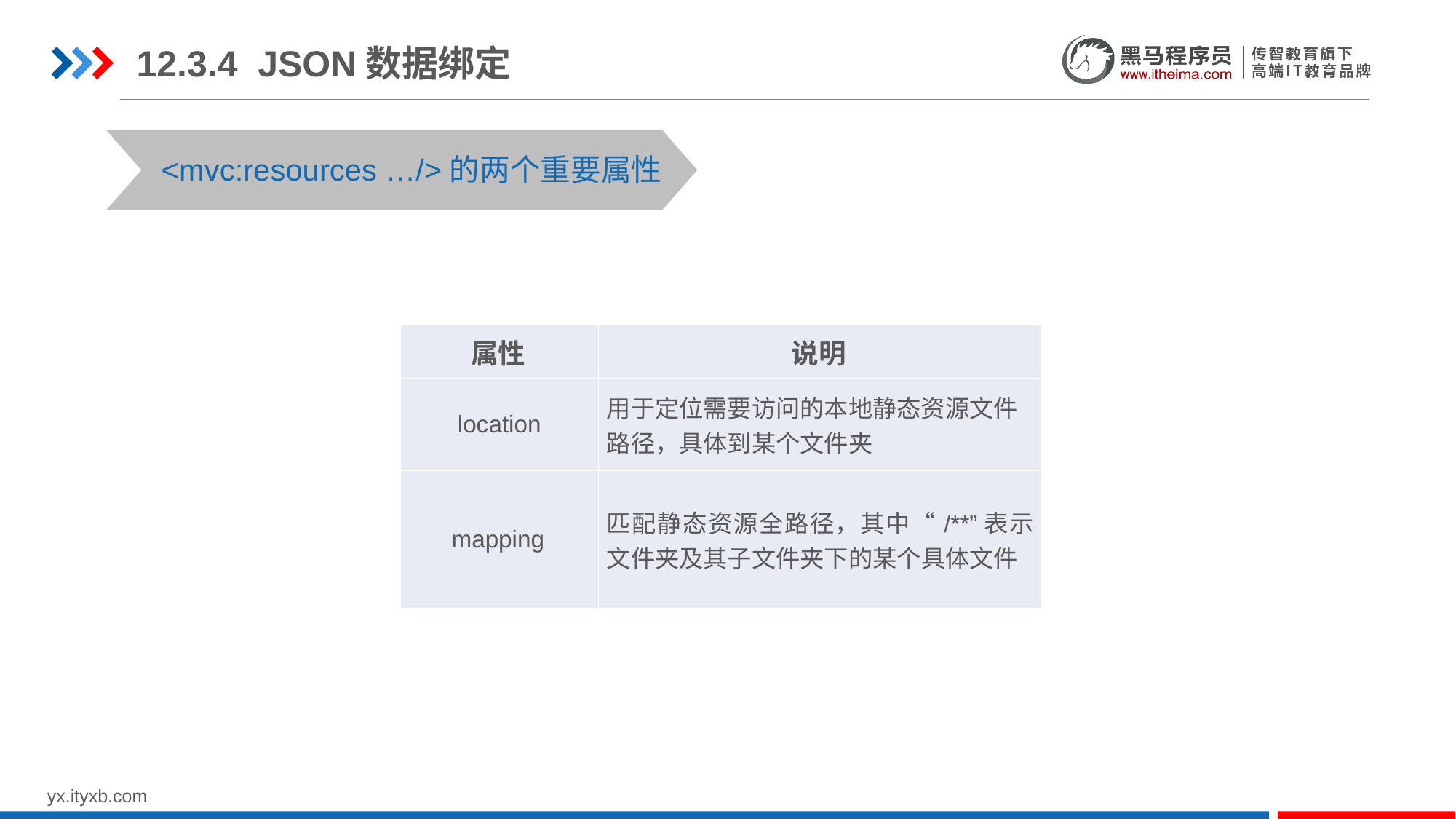

12.3.4  JSON数据绑定

<mvc:resources …/>的两个重要属性
| 属性 | 说明 |
| --- | --- |
| location | 用于定位需要访问的本地静态资源文件路径，具体到某个文件夹 |
| mapping | 匹配静态资源全路径，其中“/\*\*”表示文件夹及其子文件夹下的某个具体文件 |